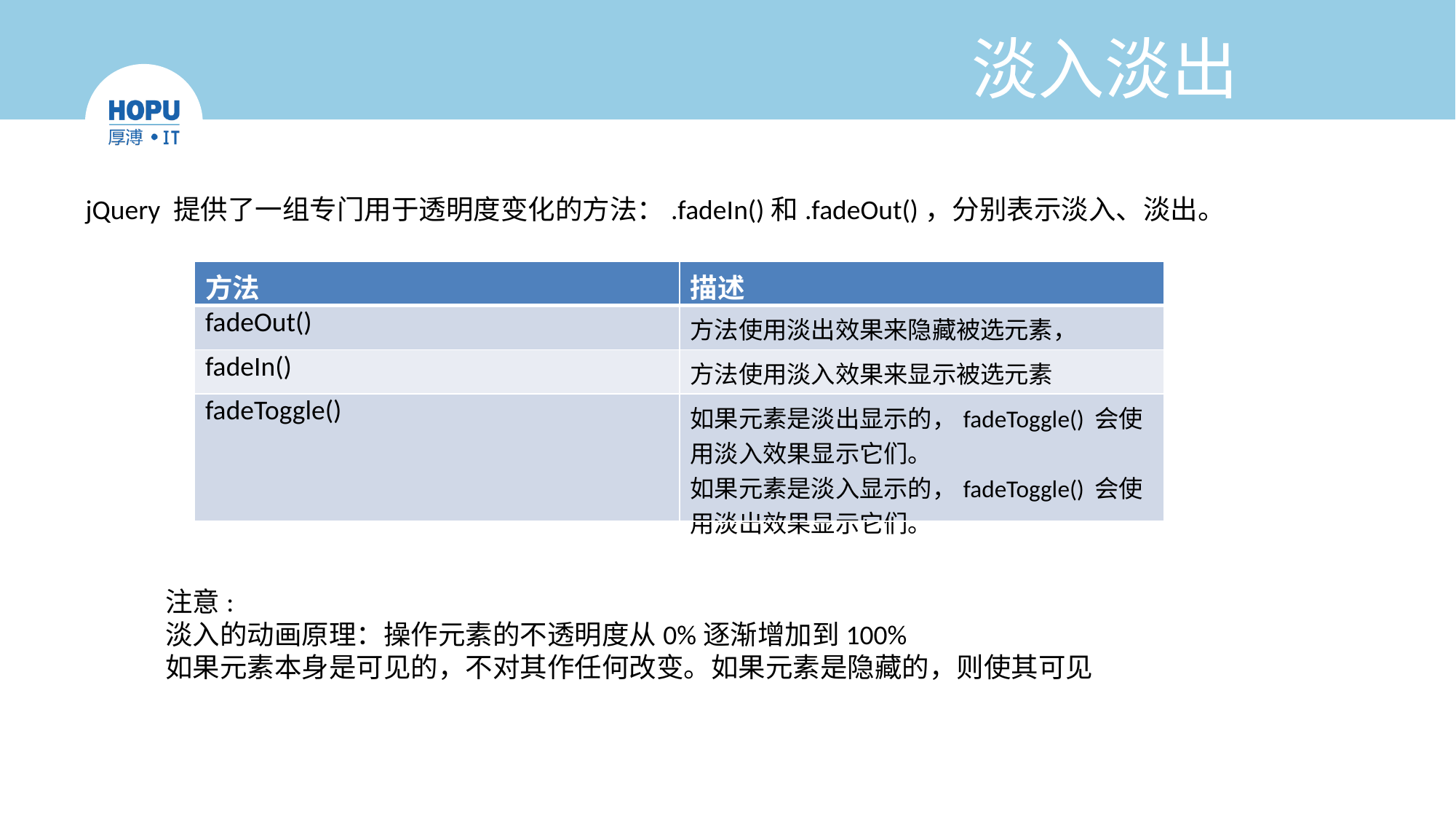

# 淡入淡出
jQuery 提供了一组专门用于透明度变化的方法：.fadeIn()和.fadeOut()，分别表示淡入、淡出。
| 方法 | 描述 |
| --- | --- |
| fadeOut() | 方法使用淡出效果来隐藏被选元素， |
| fadeIn() | 方法使用淡入效果来显示被选元素 |
| fadeToggle() | 如果元素是淡出显示的，fadeToggle() 会使用淡入效果显示它们。 如果元素是淡入显示的，fadeToggle() 会使用淡出效果显示它们。 |

注意:
淡入的动画原理：操作元素的不透明度从0%逐渐增加到100%
如果元素本身是可见的，不对其作任何改变。如果元素是隐藏的，则使其可见